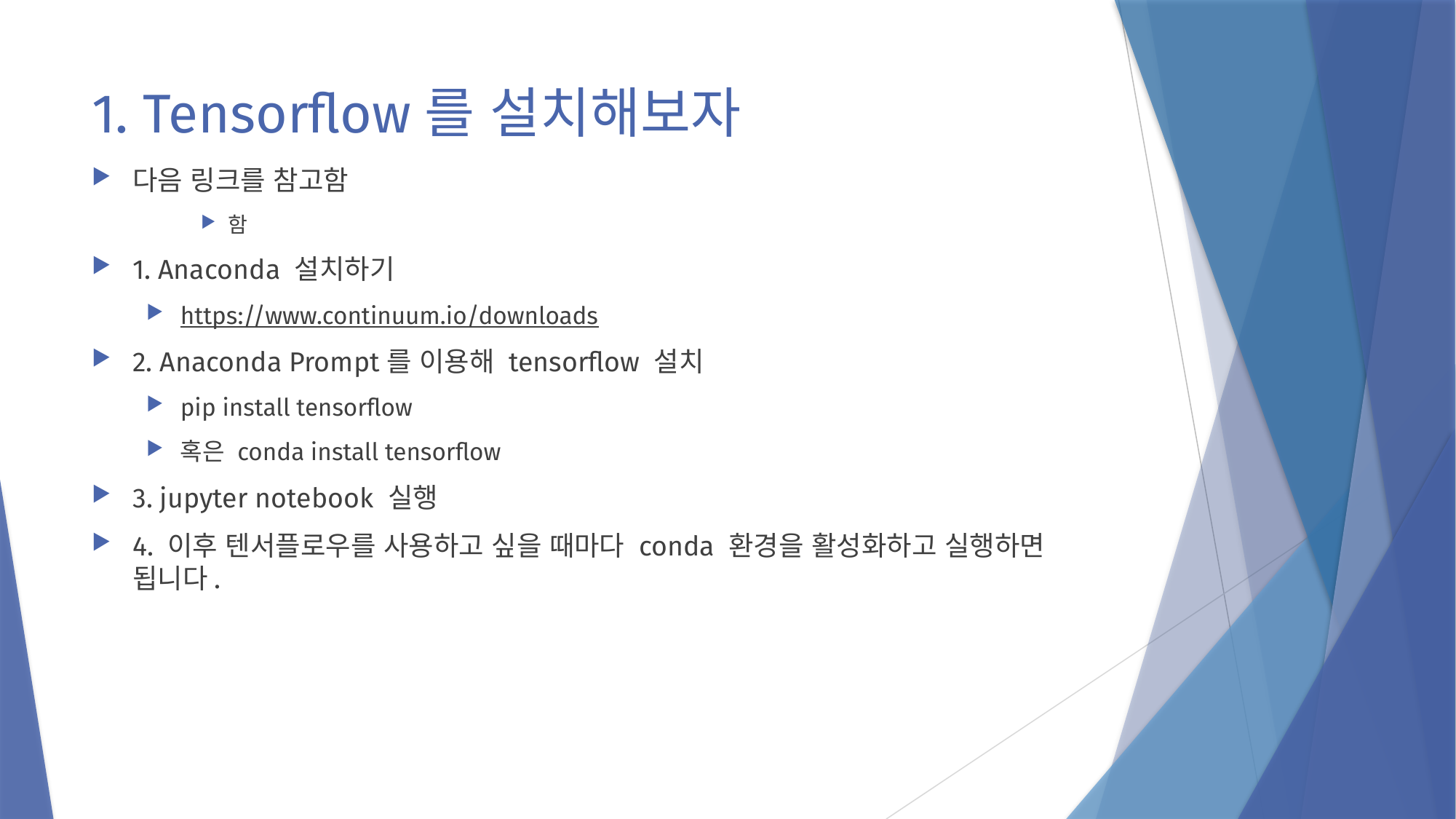

# 1. Tensorflow를 설치해보자
다음 링크를 참고함
함
1. Anaconda 설치하기
https://www.continuum.io/downloads
2. Anaconda Prompt를 이용해 tensorflow 설치
pip install tensorflow
혹은 conda install tensorflow
3. jupyter notebook 실행
4. 이후 텐서플로우를 사용하고 싶을 때마다 conda 환경을 활성화하고 실행하면 됩니다.